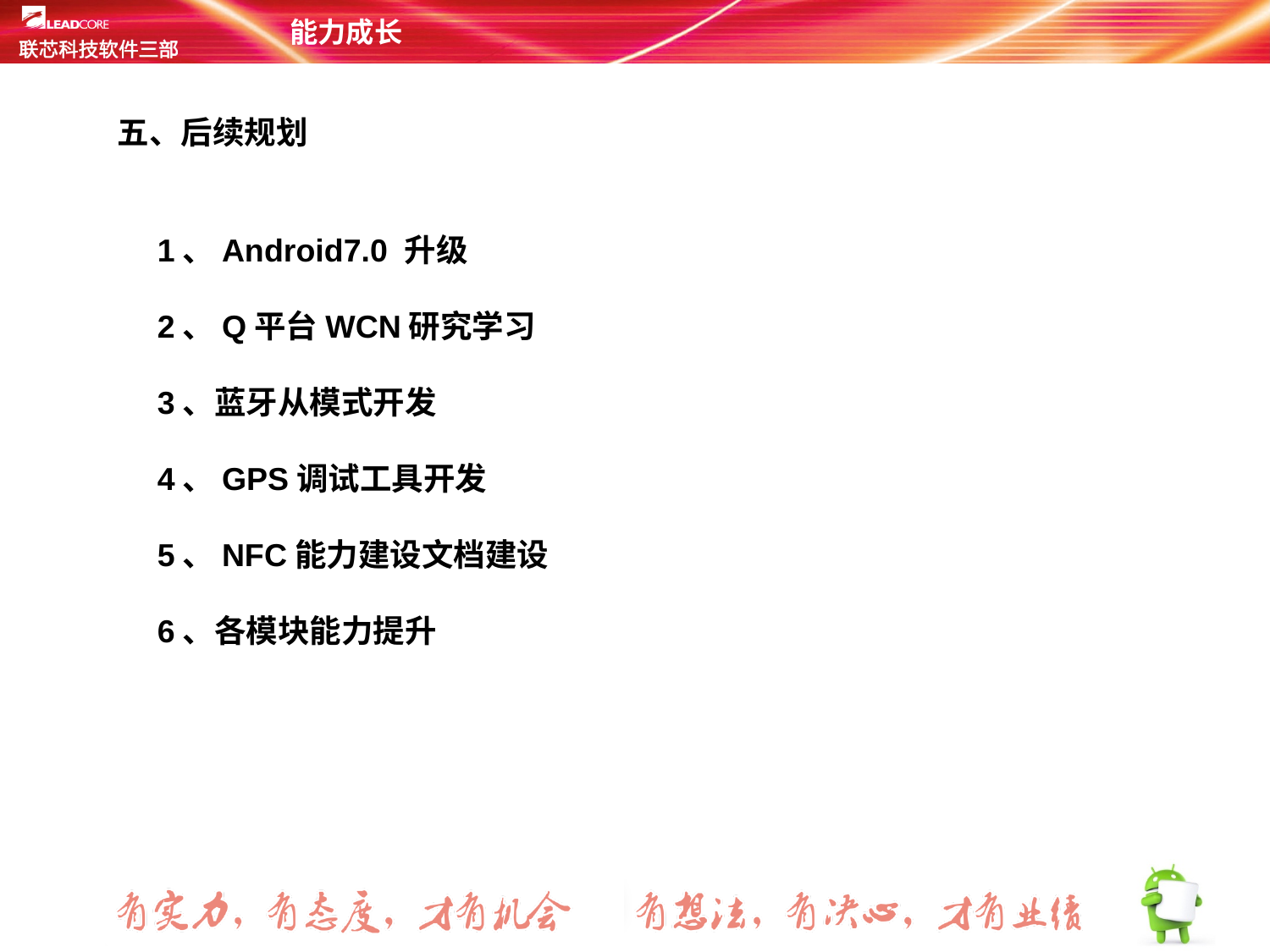

# 能力成长
五、后续规划
1、Android7.0 升级
2、Q平台WCN研究学习
3、蓝牙从模式开发
4、GPS调试工具开发
5、NFC能力建设文档建设
6、各模块能力提升